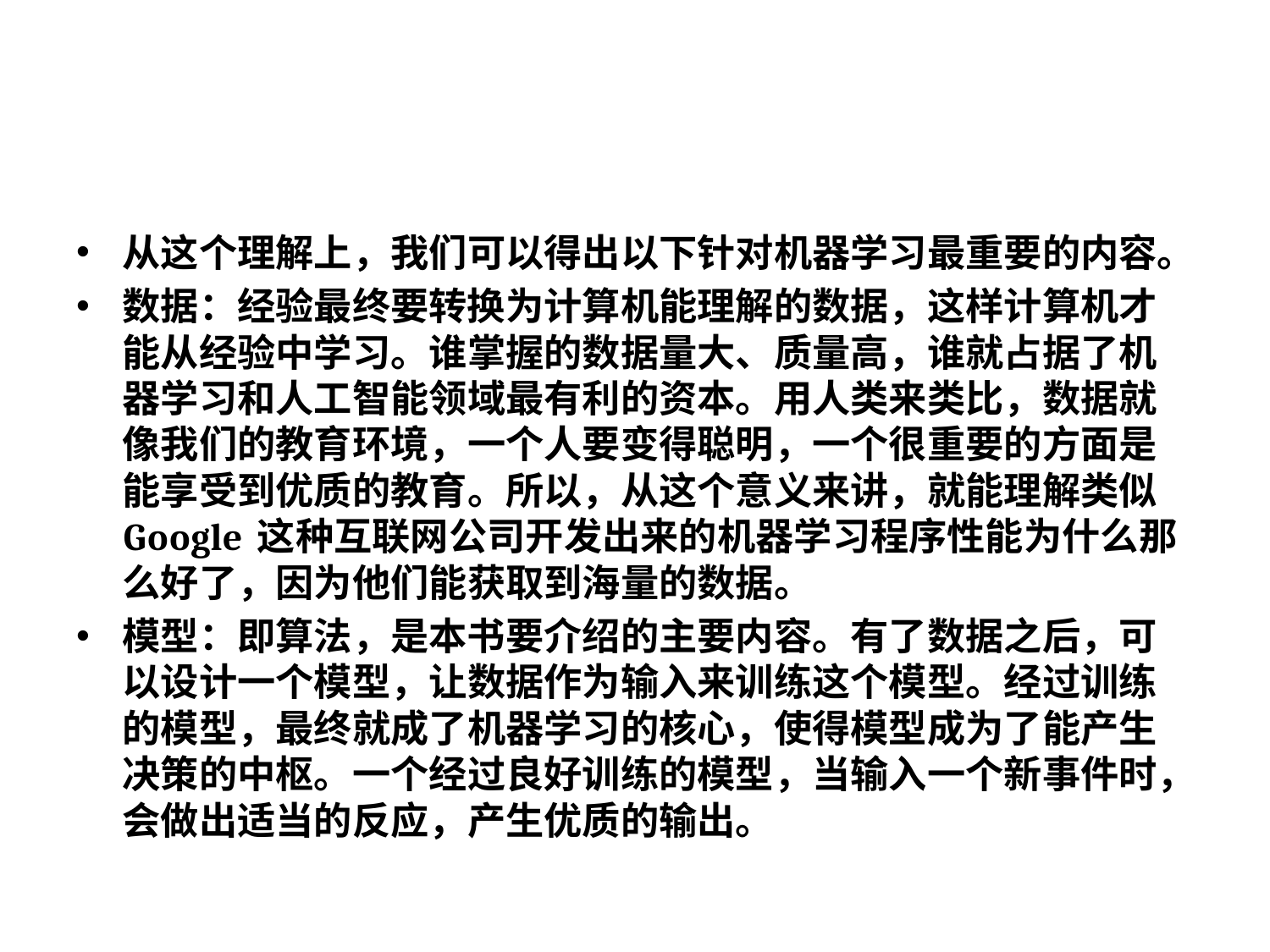

#
从这个理解上，我们可以得出以下针对机器学习最重要的内容。
数据：经验最终要转换为计算机能理解的数据，这样计算机才能从经验中学习。谁掌握的数据量大、质量高，谁就占据了机器学习和人工智能领域最有利的资本。用人类来类比，数据就像我们的教育环境，一个人要变得聪明，一个很重要的方面是能享受到优质的教育。所以，从这个意义来讲，就能理解类似 Google 这种互联网公司开发出来的机器学习程序性能为什么那么好了，因为他们能获取到海量的数据。
模型：即算法，是本书要介绍的主要内容。有了数据之后，可以设计一个模型，让数据作为输入来训练这个模型。经过训练的模型，最终就成了机器学习的核心，使得模型成为了能产生决策的中枢。一个经过良好训练的模型，当输入一个新事件时，会做出适当的反应，产生优质的输出。